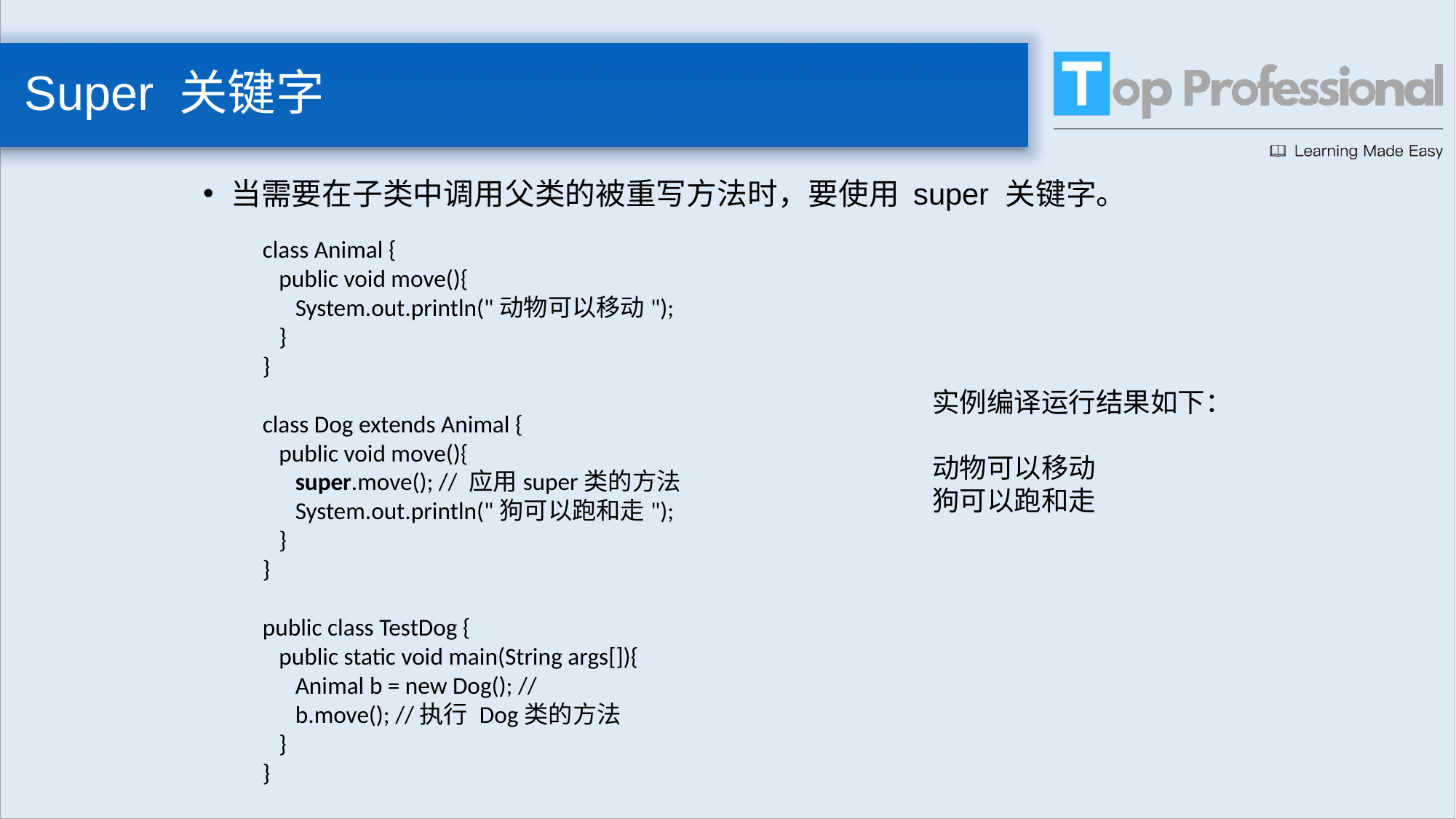

# Super 关键字
当需要在子类中调用父类的被重写方法时，要使用 super 关键字。
class Animal {
   public void move(){
      System.out.println("动物可以移动");
   }
}

class Dog extends Animal {
   public void move(){
      super.move(); // 应用super类的方法
      System.out.println("狗可以跑和走");
   }
}

public class TestDog {
   public static void main(String args[]){
      Animal b = new Dog(); //
      b.move(); //执行 Dog类的方法
   }
}

实例编译运行结果如下：

动物可以移动
狗可以跑和走